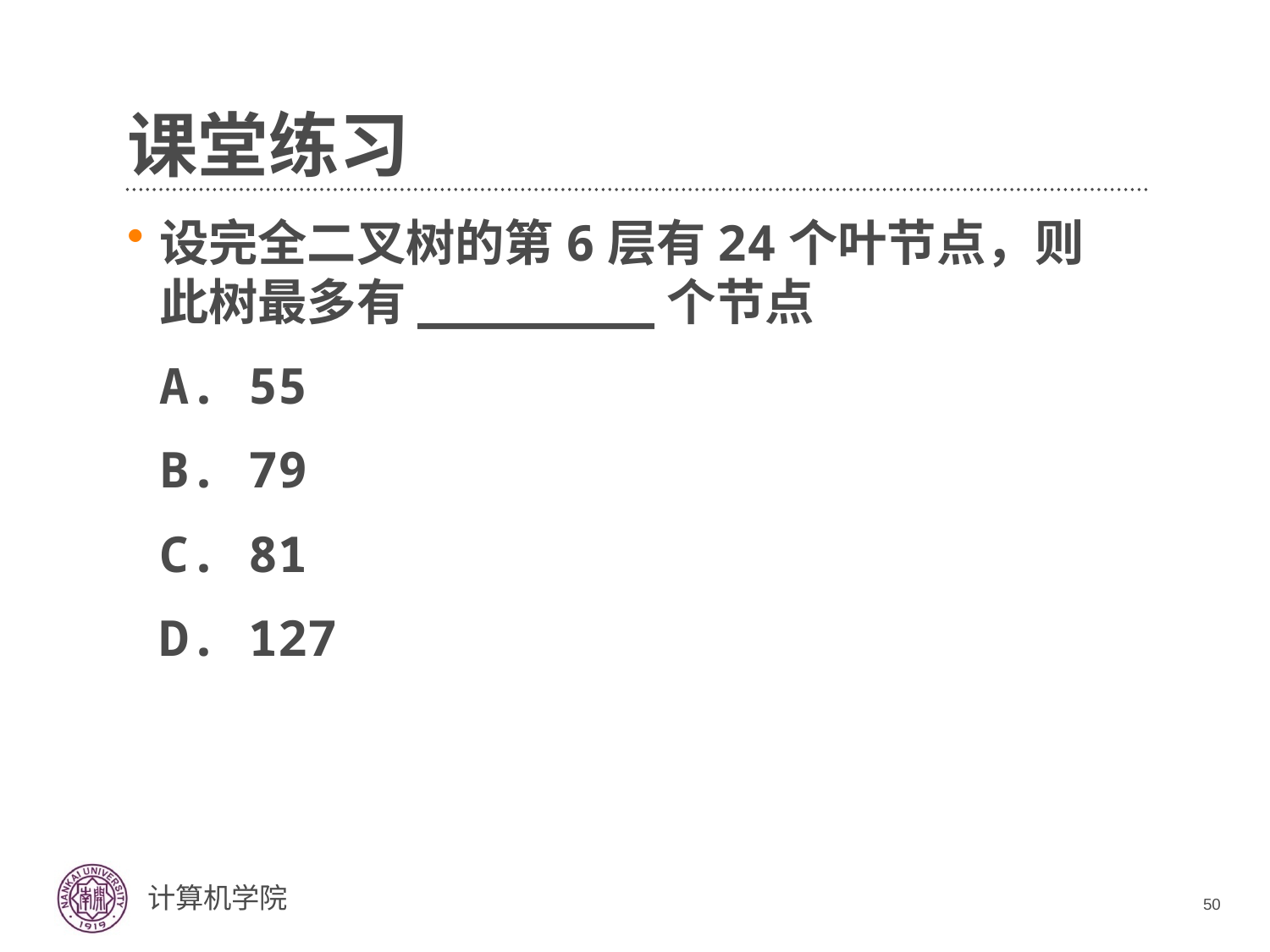

# 课堂练习
设完全二叉树的第6层有24个叶节点，则此树最多有________个节点
	A. 55
	B. 79
	C. 81
	D. 127
50